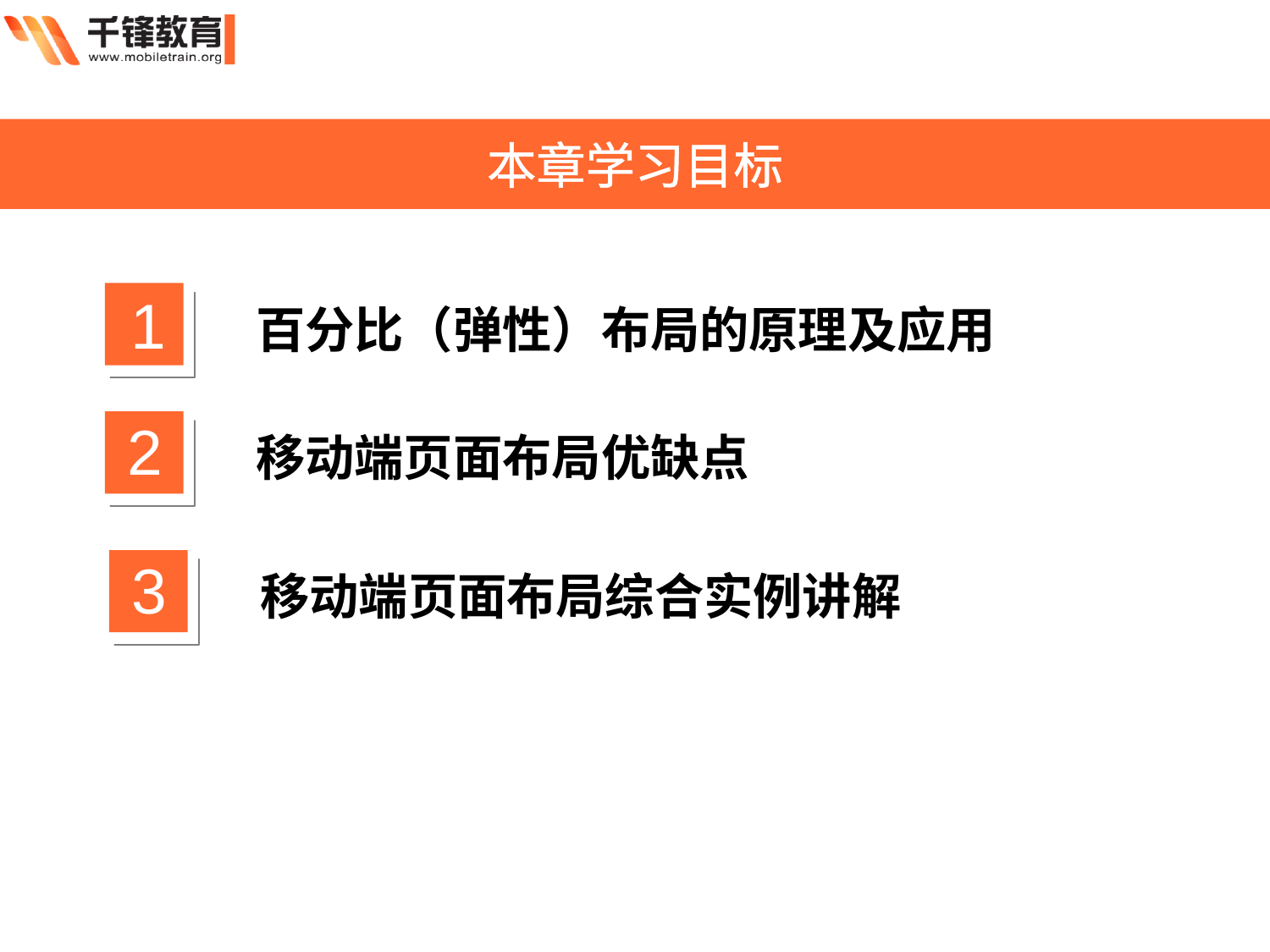

本章学习目标

1

百分比（弹性）布局的原理及应用

2

移动端页面布局优缺点

3
3

移动端页面布局综合实例讲解